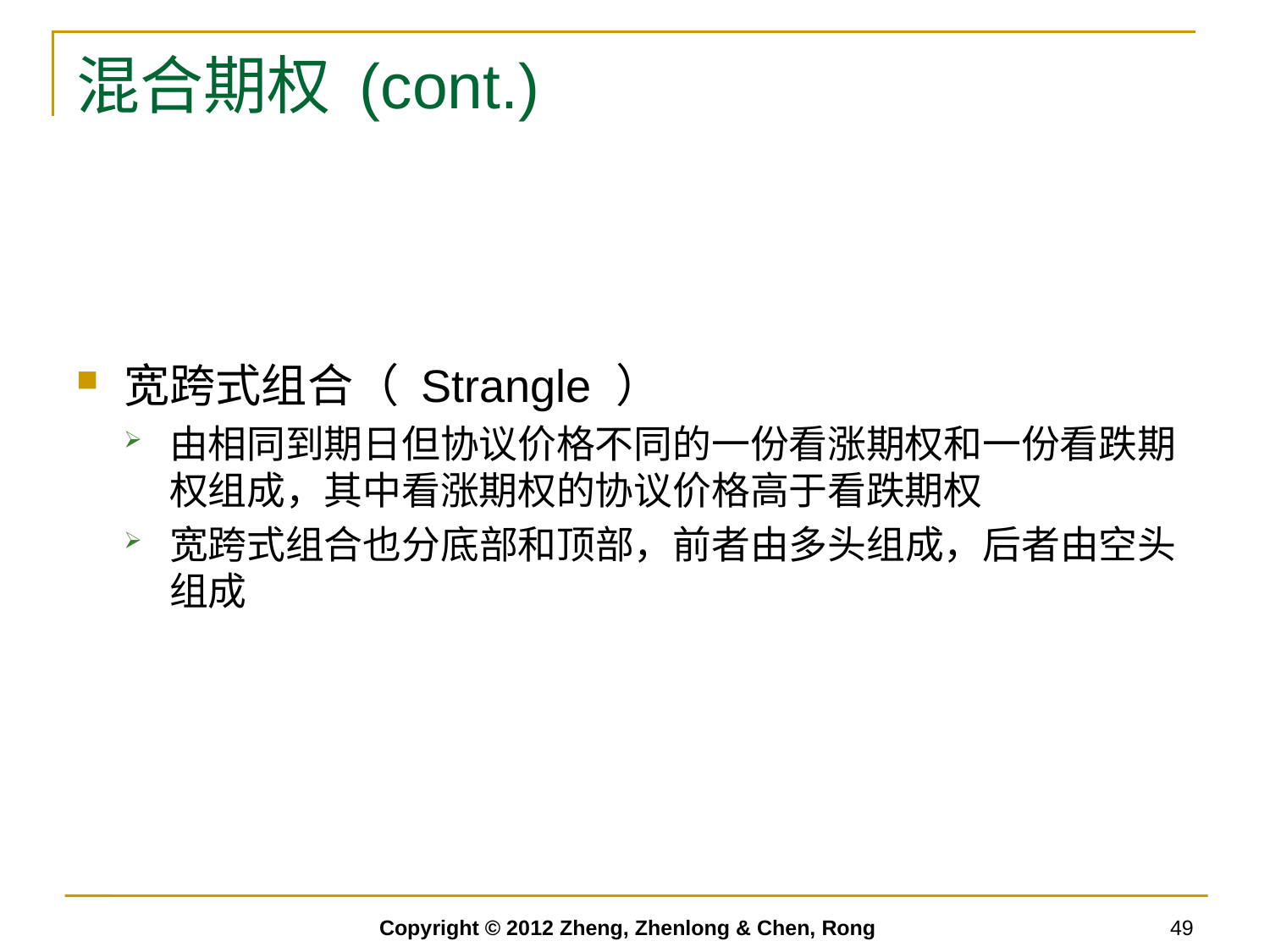

# 混合期权 (cont.)

宽跨式组合（ Strangle ）
由相同到期日但协议价格不同的一份看涨期权和一份看跌期权组成，其中看涨期权的协议价格高于看跌期权
宽跨式组合也分底部和顶部，前者由多头组成，后者由空头组成
Copyright © 2012 Zheng, Zhenlong & Chen, Rong
49